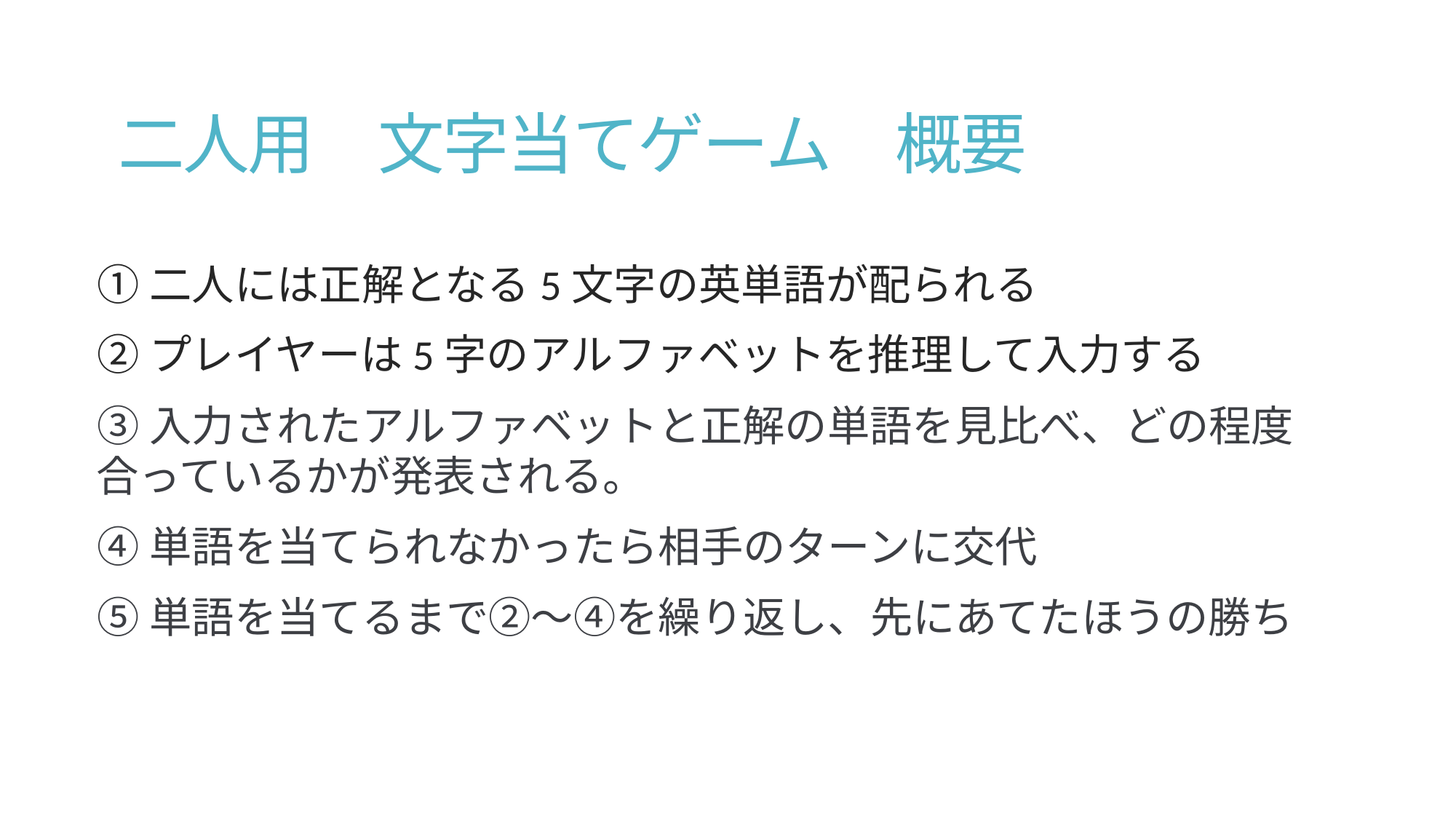

# 二人用　文字当てゲーム　概要

①二人には正解となる5文字の英単語が配られる
②プレイヤーは5字のアルファベットを推理して入力する
③入力されたアルファベットと正解の単語を見比べ、どの程度合っているかが発表される。
④単語を当てられなかったら相手のターンに交代
⑤単語を当てるまで②～④を繰り返し、先にあてたほうの勝ち